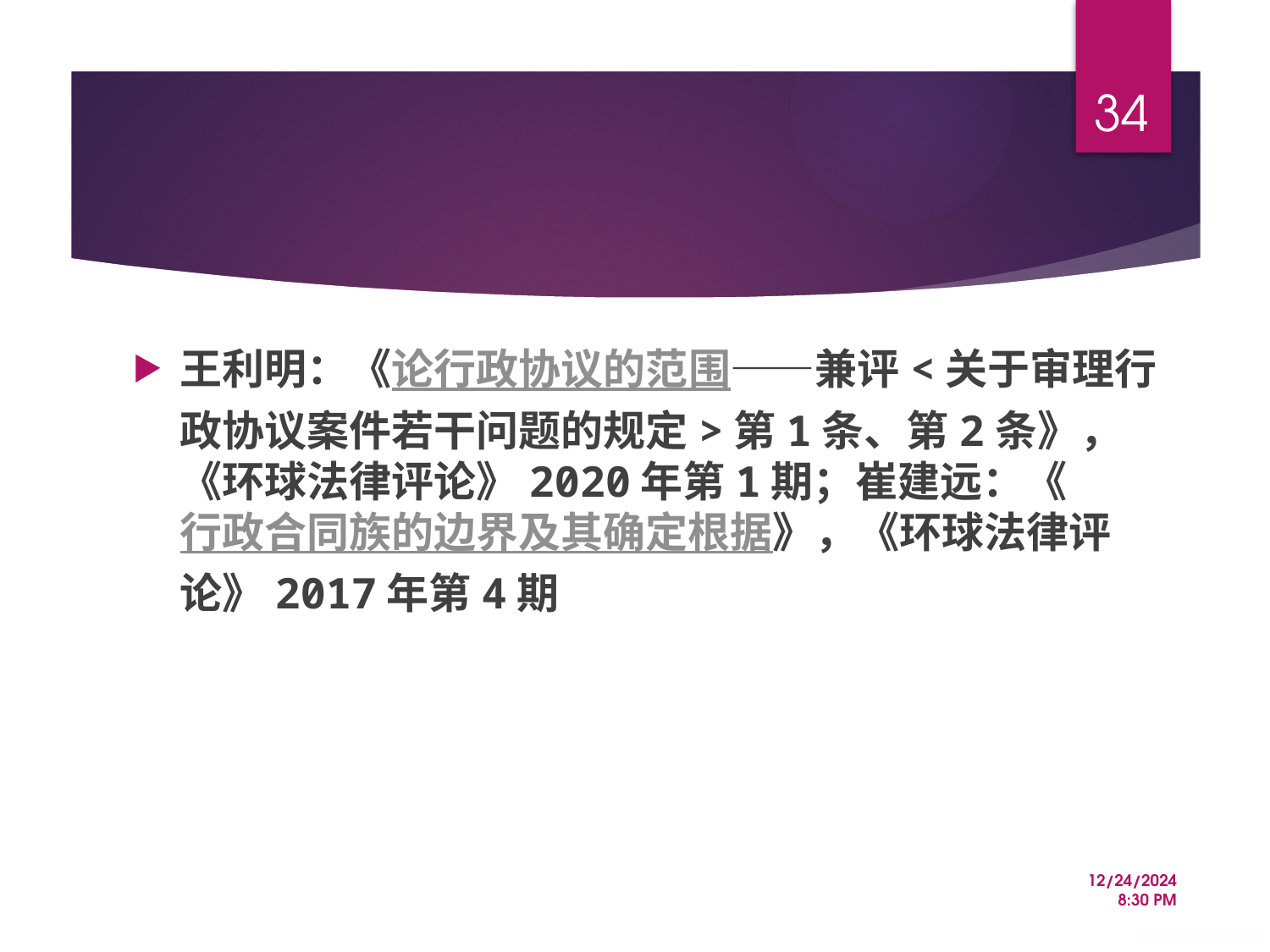

34
#
王利明：《论行政协议的范围——兼评<关于审理行政协议案件若干问题的规定>第1条、第2条》，《环球法律评论》2020年第1期；崔建远：《行政合同族的边界及其确定根据》，《环球法律评论》2017年第4期
12/24/2024 8:30 PM